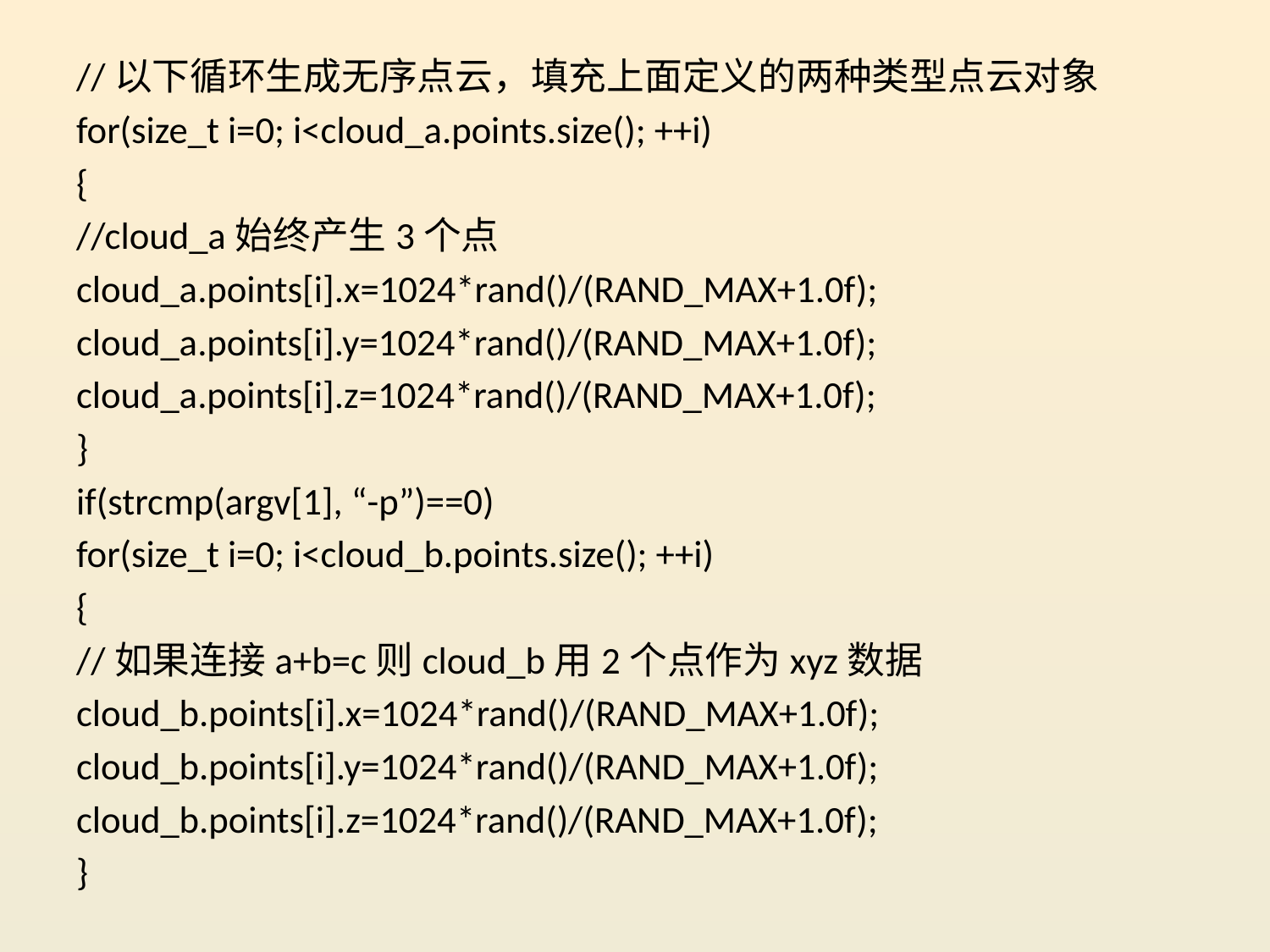

//以下循环生成无序点云，填充上面定义的两种类型点云对象
for(size_t i=0; i<cloud_a.points.size(); ++i)
{
//cloud_a始终产生3个点
cloud_a.points[i].x=1024*rand()/(RAND_MAX+1.0f);
cloud_a.points[i].y=1024*rand()/(RAND_MAX+1.0f);
cloud_a.points[i].z=1024*rand()/(RAND_MAX+1.0f);
}
if(strcmp(argv[1], “-p”)==0)
for(size_t i=0; i<cloud_b.points.size(); ++i)
{
//如果连接a+b=c则cloud_b用2个点作为xyz数据
cloud_b.points[i].x=1024*rand()/(RAND_MAX+1.0f);
cloud_b.points[i].y=1024*rand()/(RAND_MAX+1.0f);
cloud_b.points[i].z=1024*rand()/(RAND_MAX+1.0f);
}